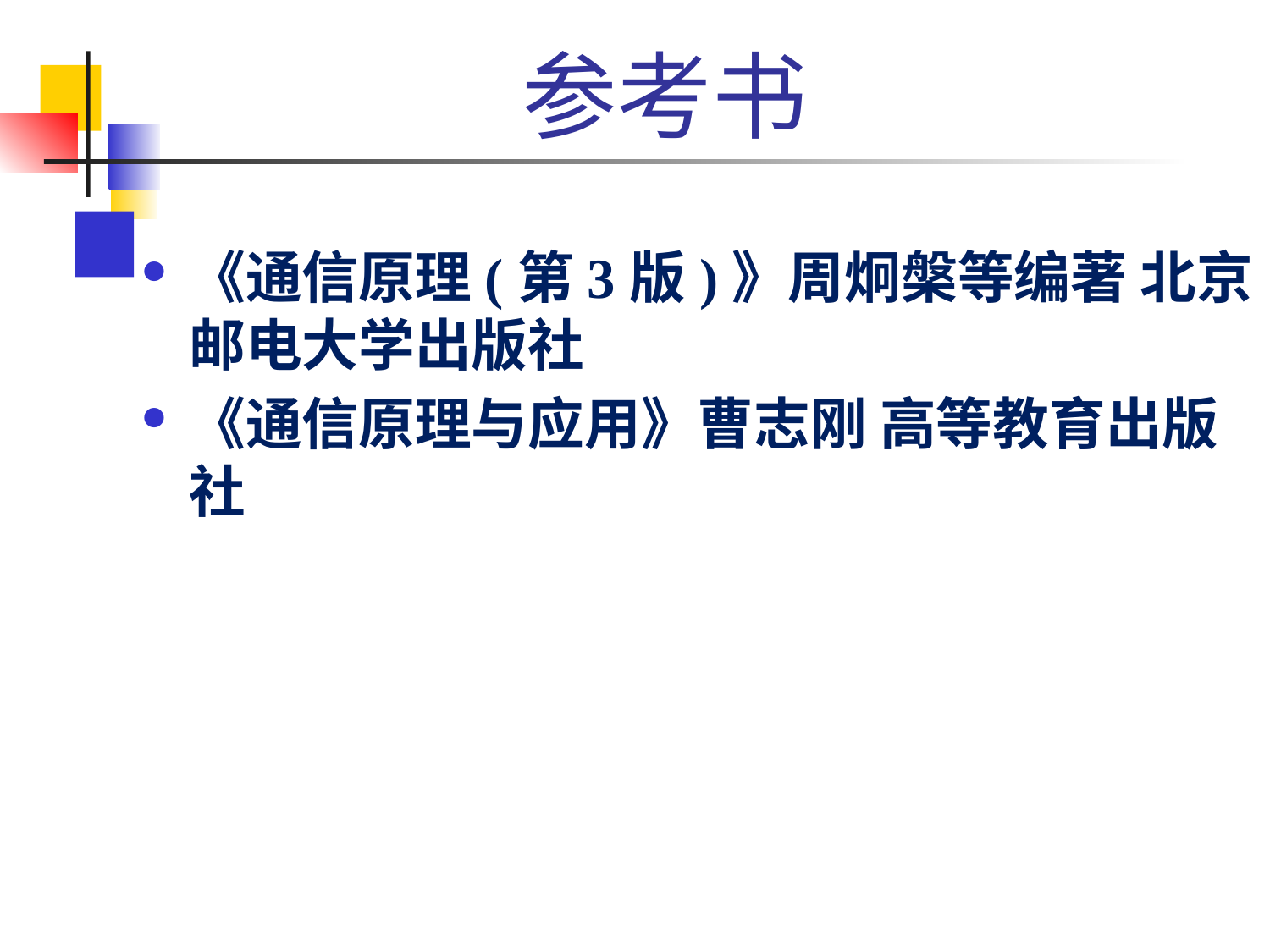

# 参考书
《通信原理(第3版)》周炯槃等编著 北京邮电大学出版社
《通信原理与应用》曹志刚 高等教育出版社